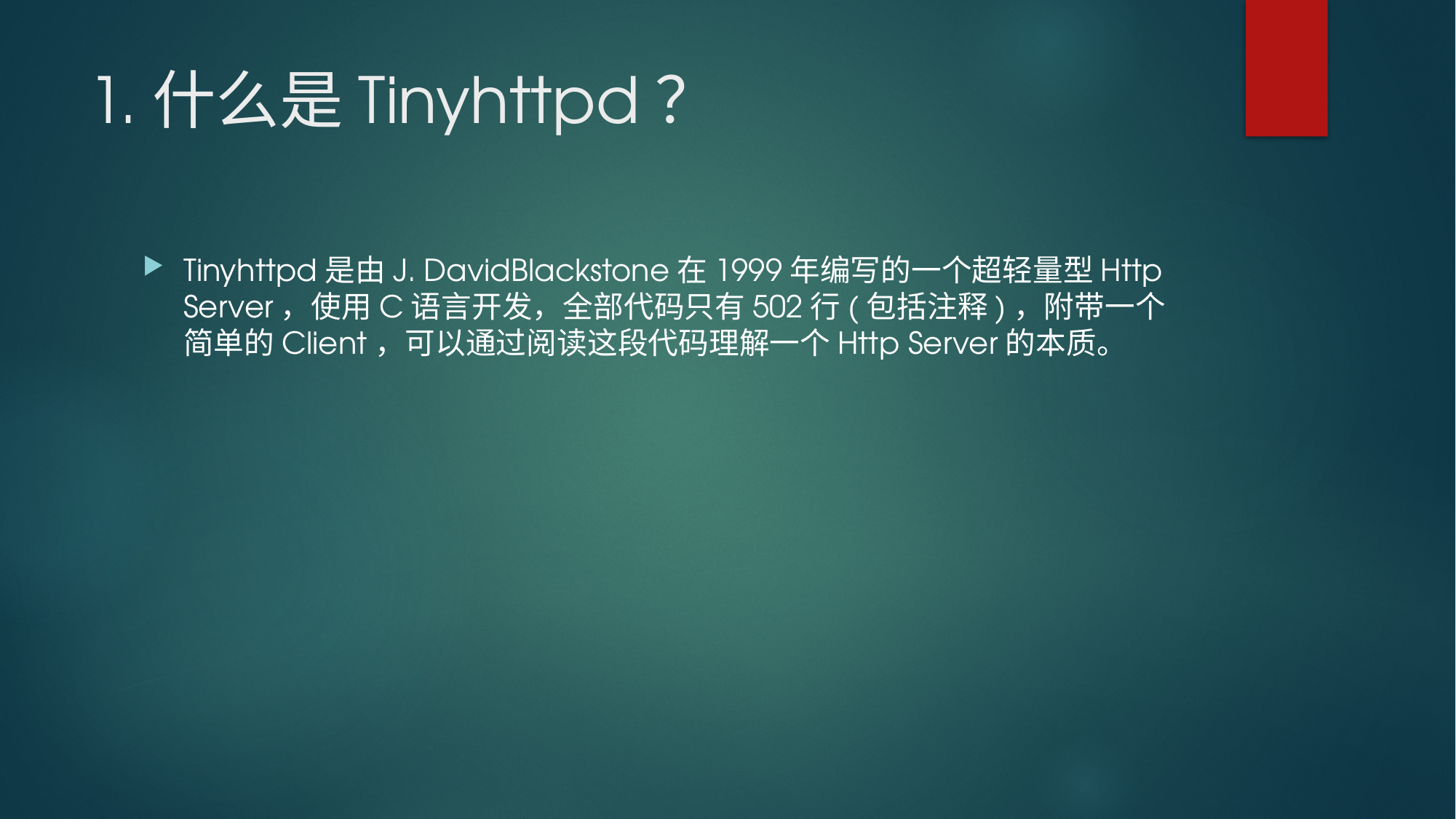

# 1.什么是Tinyhttpd？
Tinyhttpd是由J. DavidBlackstone在1999年编写的一个超轻量型Http Server，使用C语言开发，全部代码只有502行(包括注释)，附带一个简单的Client，可以通过阅读这段代码理解一个Http Server的本质。